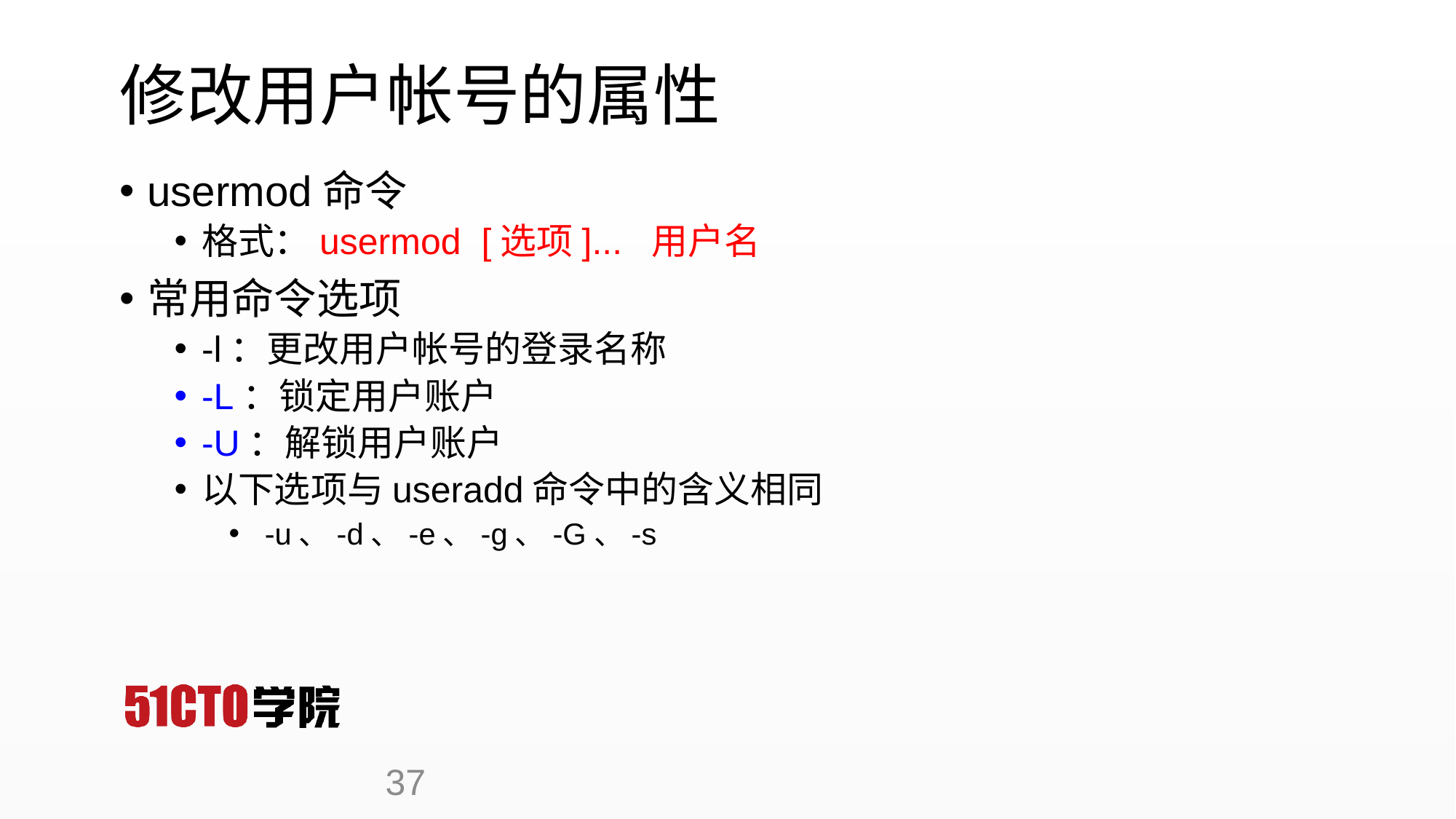

# 修改用户帐号的属性
usermod命令
格式：usermod  [选项]...  用户名
常用命令选项
-l：更改用户帐号的登录名称
-L：锁定用户账户
-U：解锁用户账户
以下选项与useradd命令中的含义相同
 -u、-d、-e、-g、-G、-s
37